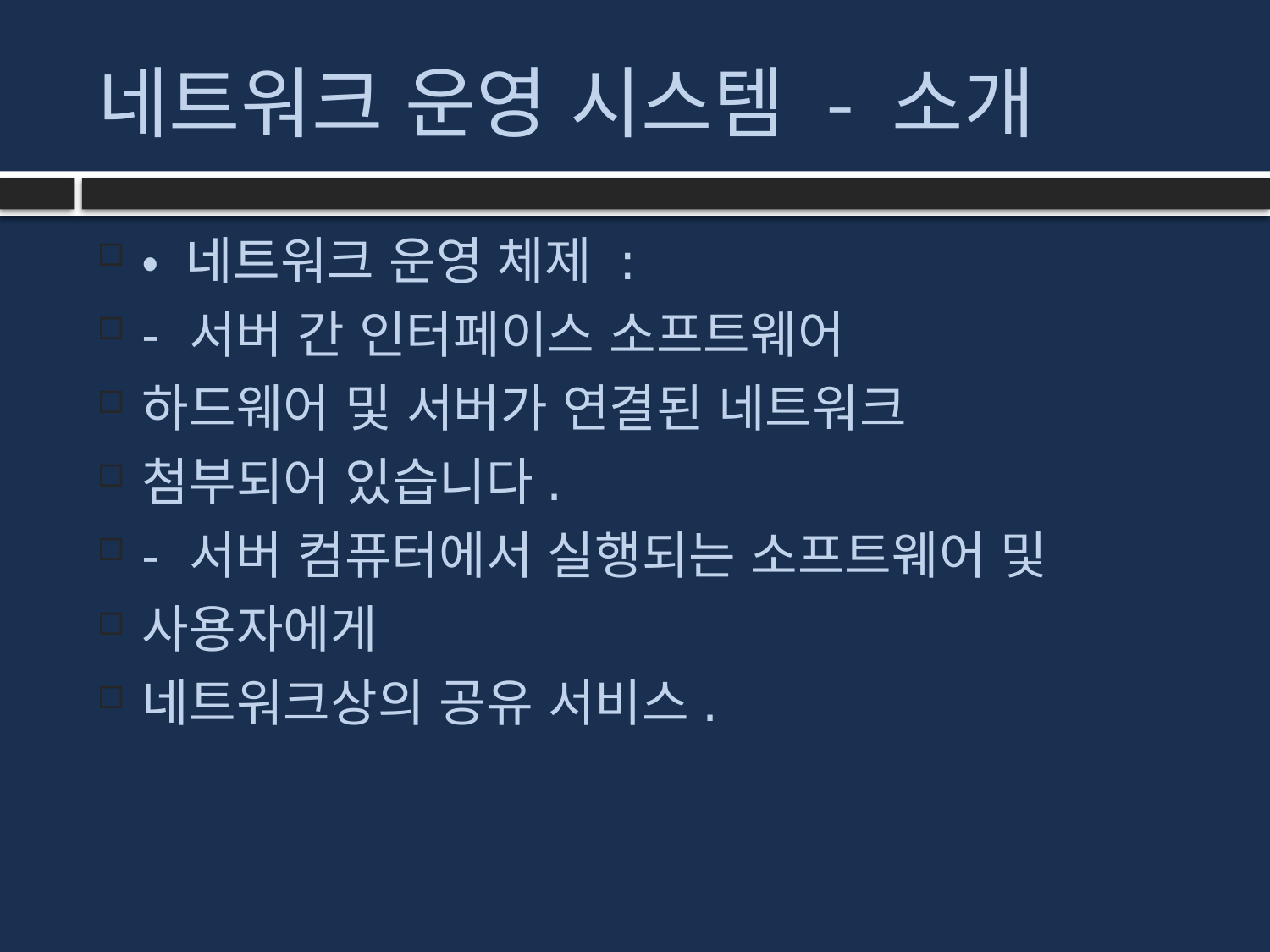

# 네트워크 운영 시스템 - 소개
• 네트워크 운영 체제 :
- 서버 간 인터페이스 소프트웨어
하드웨어 및 서버가 연결된 네트워크
첨부되어 있습니다.
- 서버 컴퓨터에서 실행되는 소프트웨어 및
사용자에게
네트워크상의 공유 서비스.